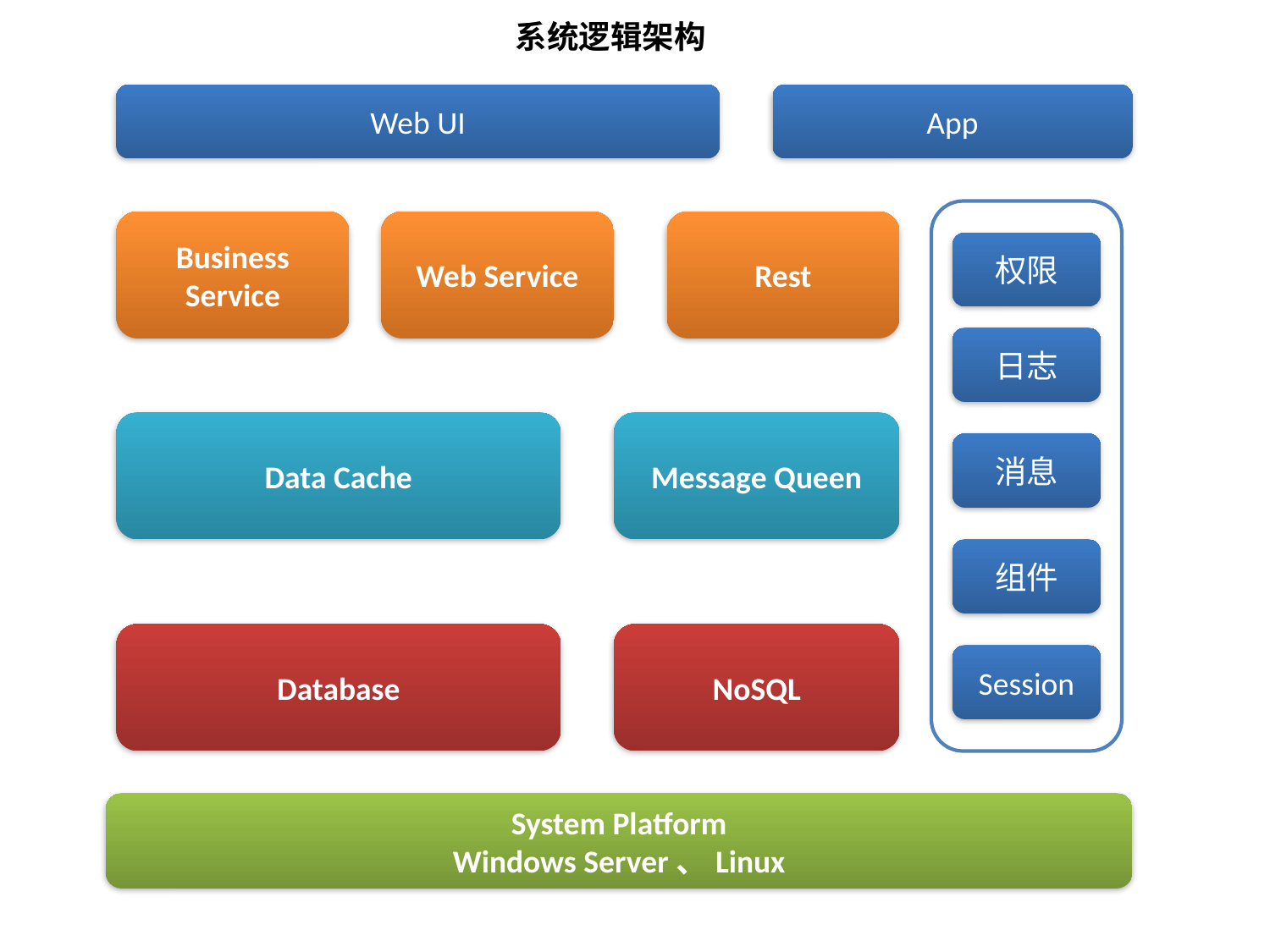

系统逻辑架构
Web UI
App

Business Service
Web Service
Rest
权限
日志
Data Cache
Message Queen
消息
组件
Database
NoSQL
Session
System Platform
Windows Server、Linux